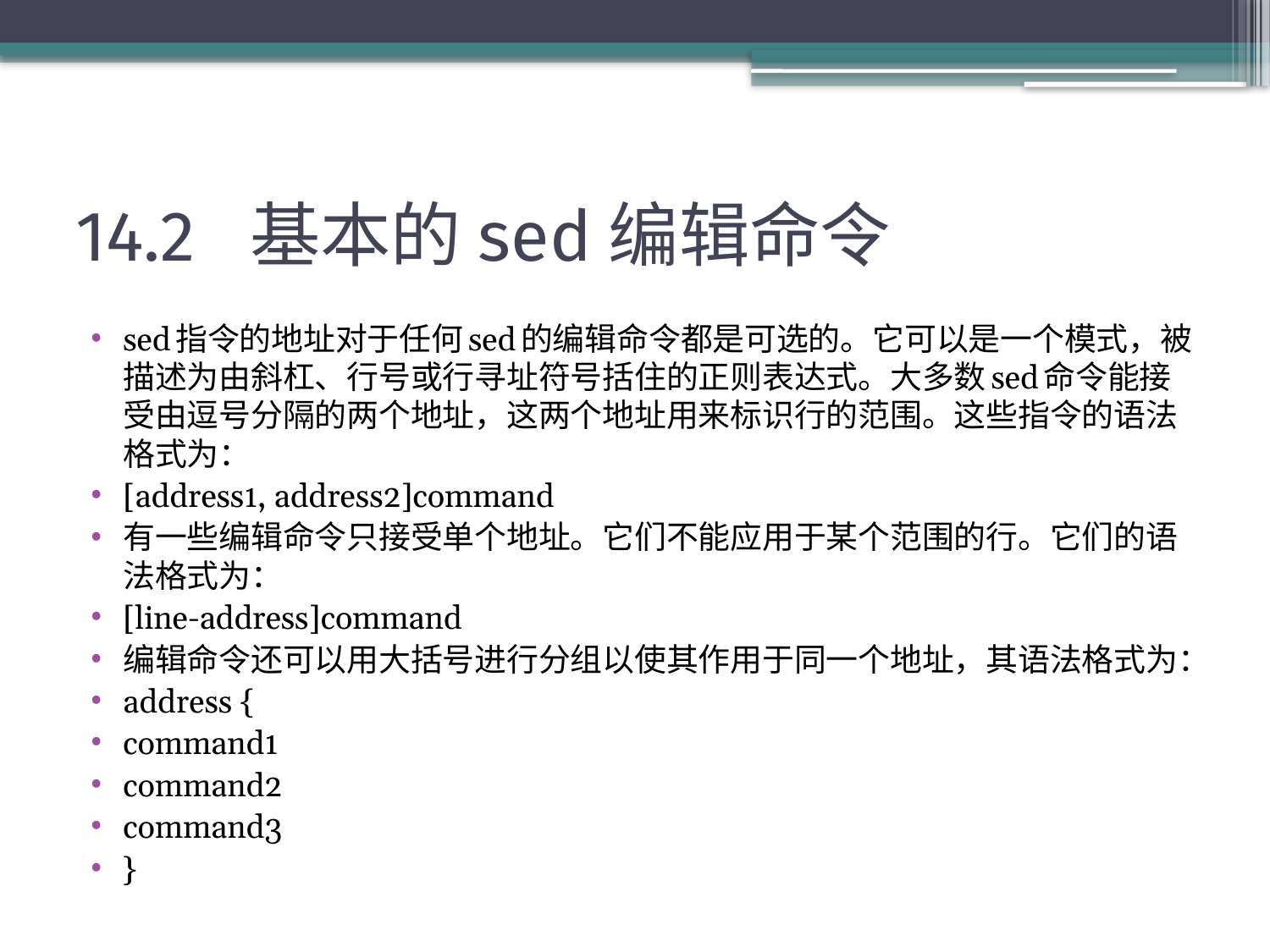

# 14.2  基本的sed编辑命令
sed指令的地址对于任何sed的编辑命令都是可选的。它可以是一个模式，被描述为由斜杠、行号或行寻址符号括住的正则表达式。大多数sed命令能接受由逗号分隔的两个地址，这两个地址用来标识行的范围。这些指令的语法格式为：
[address1, address2]command
有一些编辑命令只接受单个地址。它们不能应用于某个范围的行。它们的语法格式为：
[line-address]command
编辑命令还可以用大括号进行分组以使其作用于同一个地址，其语法格式为：
address {
command1
command2
command3
}